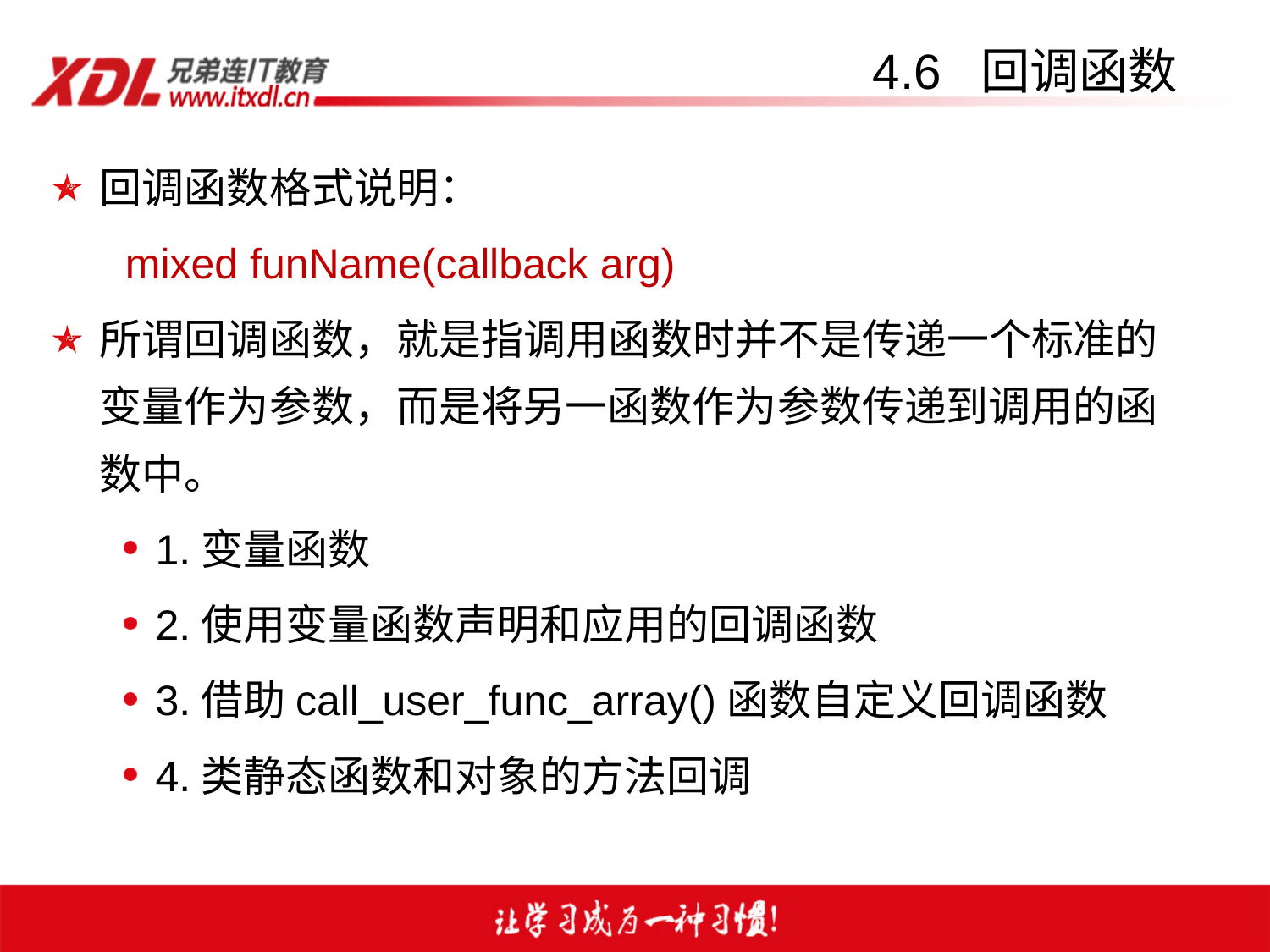

# 4.6  回调函数
回调函数格式说明：
	  mixed funName(callback arg)
所谓回调函数，就是指调用函数时并不是传递一个标准的变量作为参数，而是将另一函数作为参数传递到调用的函数中。
1.变量函数
2.使用变量函数声明和应用的回调函数
3.借助call_user_func_array()函数自定义回调函数
4.类静态函数和对象的方法回调